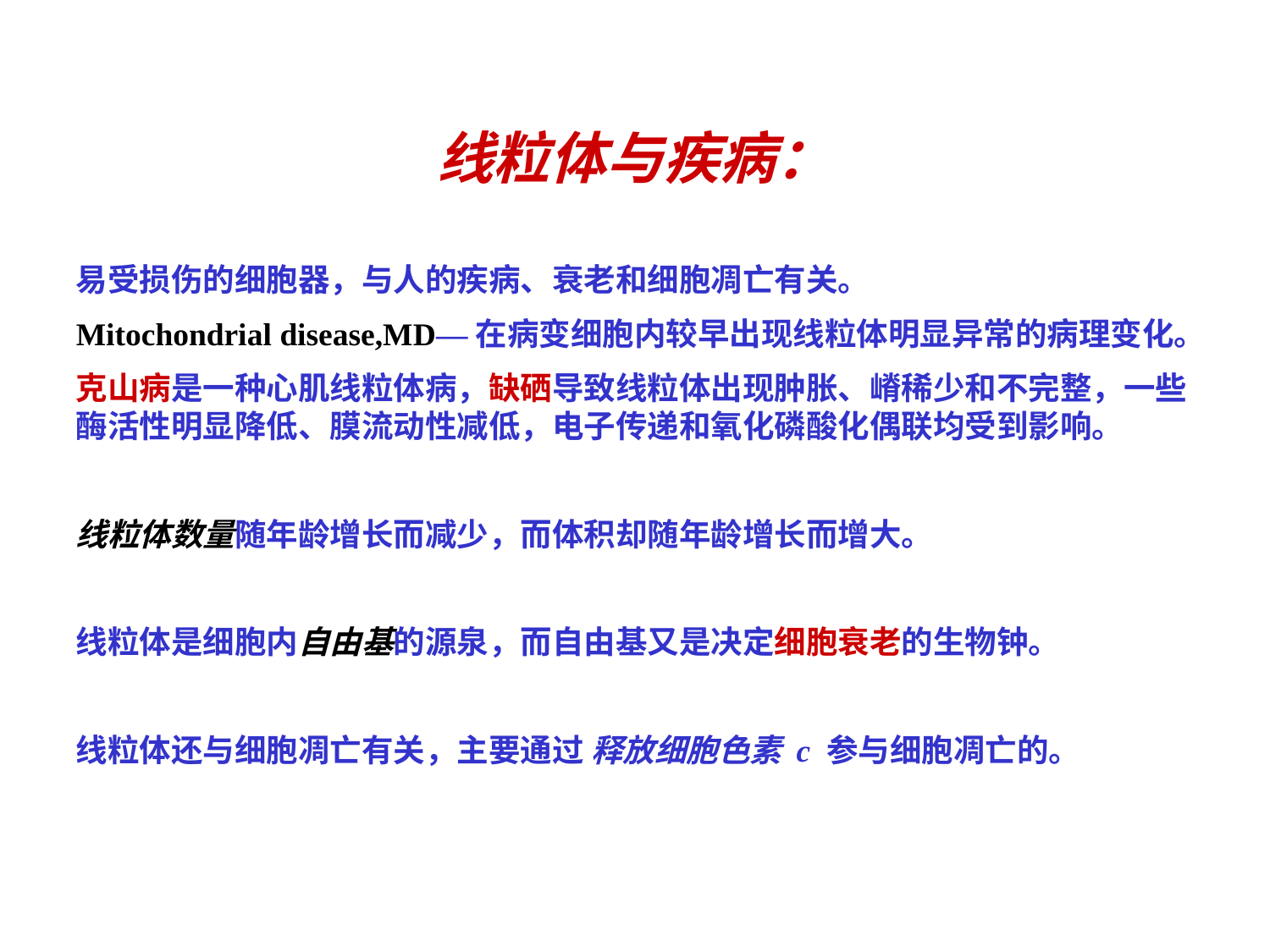

线粒体与疾病：

易受损伤的细胞器，与人的疾病、衰老和细胞凋亡有关。
Mitochondrial disease,MD—在病变细胞内较早出现线粒体明显异常的病理变化。
克山病是一种心肌线粒体病，缺硒导致线粒体出现肿胀、嵴稀少和不完整，一些酶活性明显降低、膜流动性减低，电子传递和氧化磷酸化偶联均受到影响。

线粒体数量随年龄增长而减少，而体积却随年龄增长而增大。

线粒体是细胞内自由基的源泉，而自由基又是决定细胞衰老的生物钟。

线粒体还与细胞凋亡有关，主要通过 释放细胞色素 c 参与细胞凋亡的。